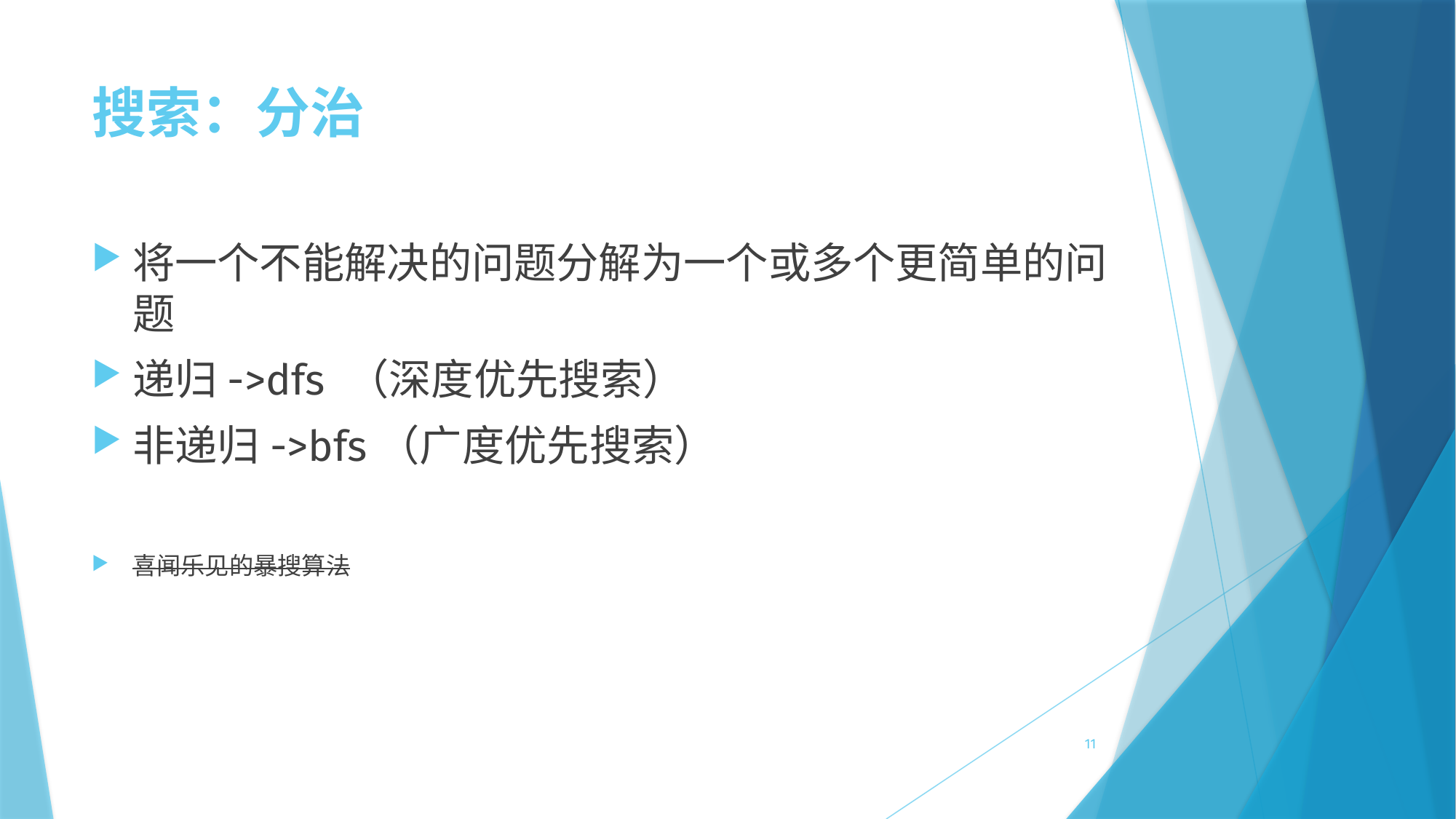

# 搜索：分治
将一个不能解决的问题分解为一个或多个更简单的问题
递归->dfs （深度优先搜索）
非递归->bfs（广度优先搜索）

喜闻乐见的暴搜算法
11